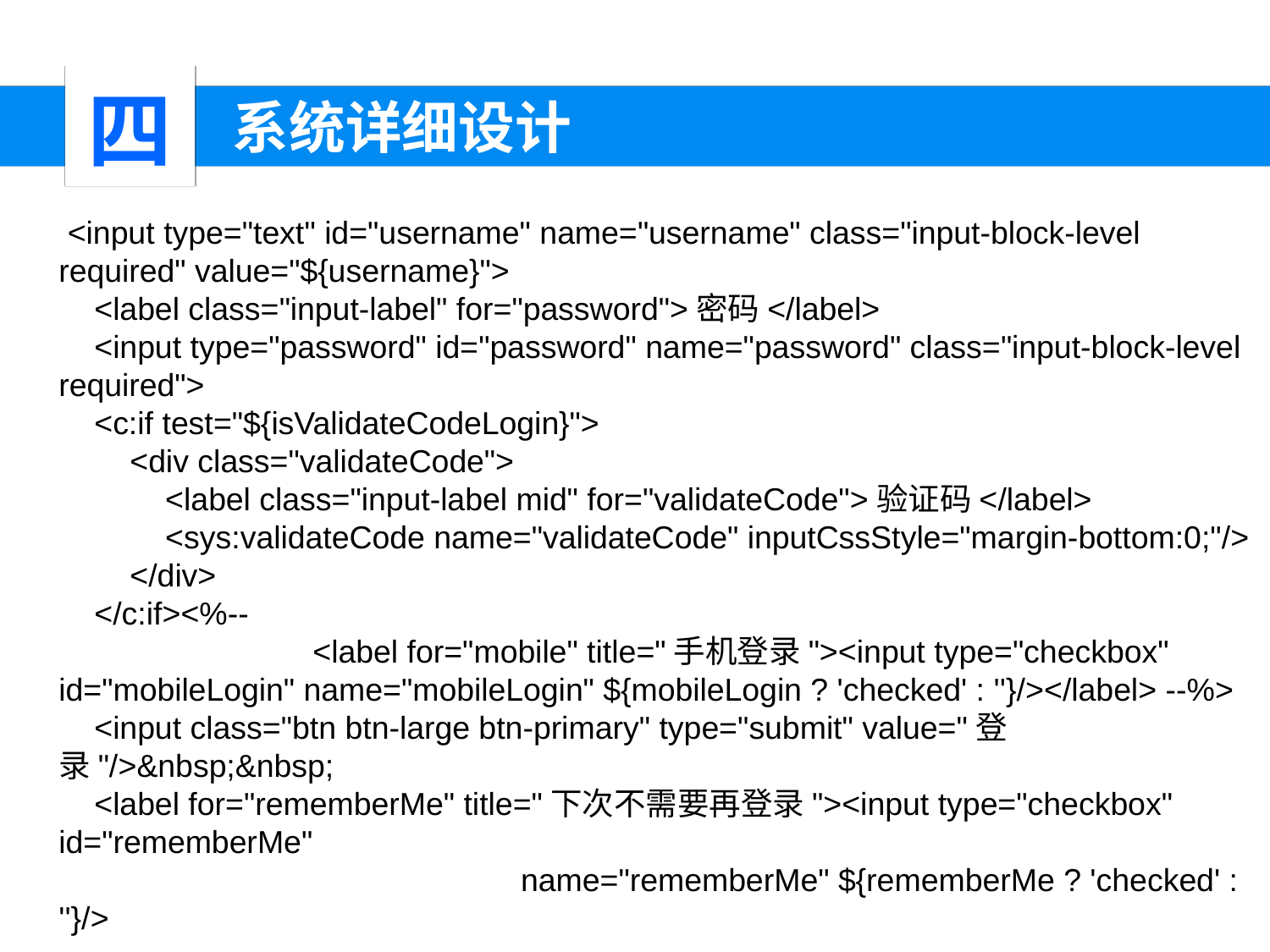

四
                系统详细设计
 <input type="text" id="username" name="username" class="input-block-level required" value="${username}">
    <label class="input-label" for="password">密码</label>
    <input type="password" id="password" name="password" class="input-block-level required">
    <c:if test="${isValidateCodeLogin}">
        <div class="validateCode">
            <label class="input-label mid" for="validateCode">验证码</label>
            <sys:validateCode name="validateCode" inputCssStyle="margin-bottom:0;"/>
        </div>
    </c:if><%--
		<label for="mobile" title="手机登录"><input type="checkbox" id="mobileLogin" name="mobileLogin" ${mobileLogin ? 'checked' : ''}/></label> --%>
    <input class="btn btn-large btn-primary" type="submit" value="登 录"/>&nbsp;&nbsp;
    <label for="rememberMe" title="下次不需要再登录"><input type="checkbox" id="rememberMe"
                                                    name="rememberMe" ${rememberMe ? 'checked' : ''}/>